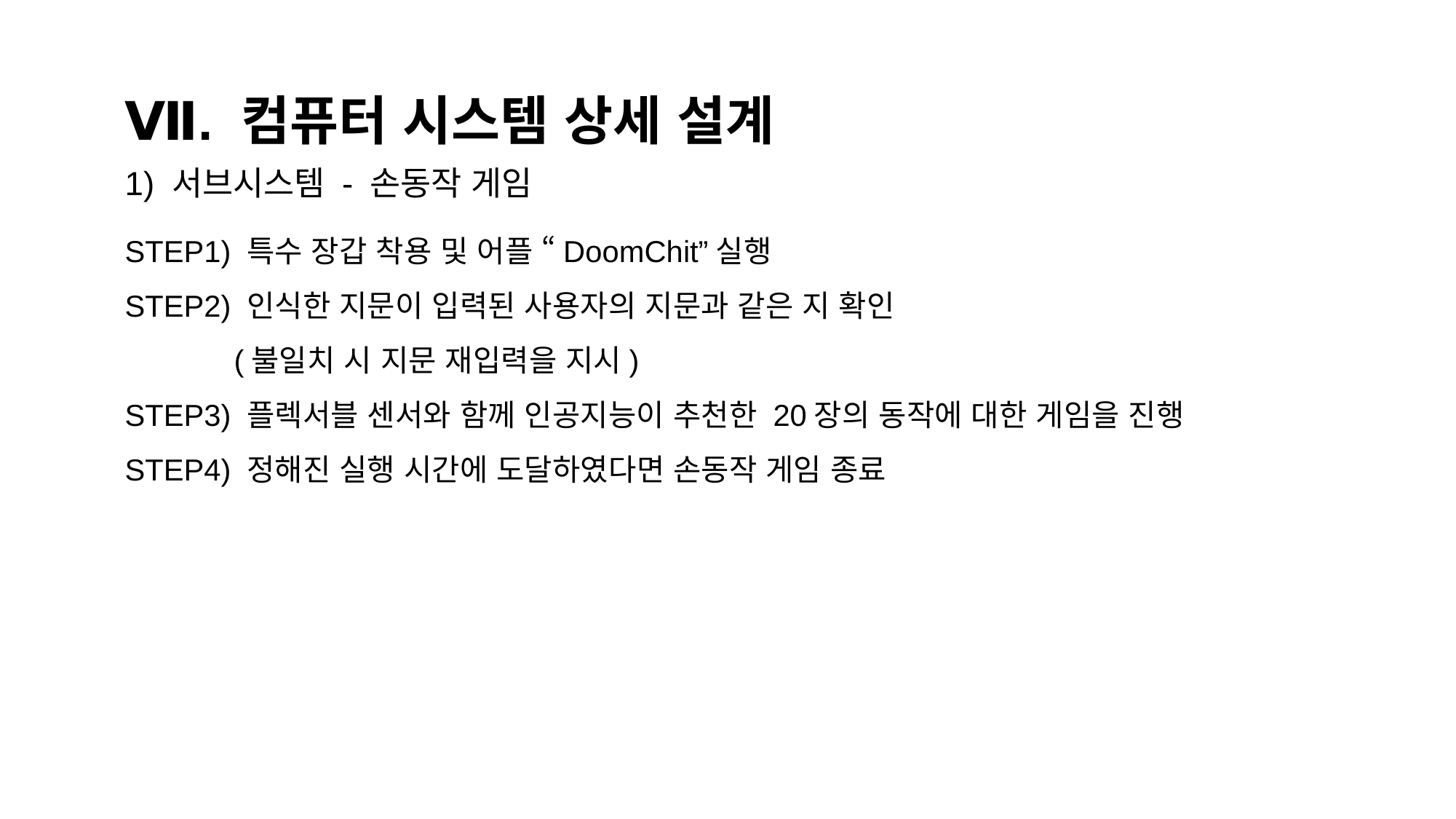

Ⅶ. 컴퓨터 시스템 상세 설계
1) 서브시스템 - 손동작 게임
STEP1) 특수 장갑 착용 및 어플 “DoomChit”실행
STEP2) 인식한 지문이 입력된 사용자의 지문과 같은 지 확인
	(불일치 시 지문 재입력을 지시)
STEP3) 플렉서블 센서와 함께 인공지능이 추천한 20장의 동작에 대한 게임을 진행
STEP4) 정해진 실행 시간에 도달하였다면 손동작 게임 종료